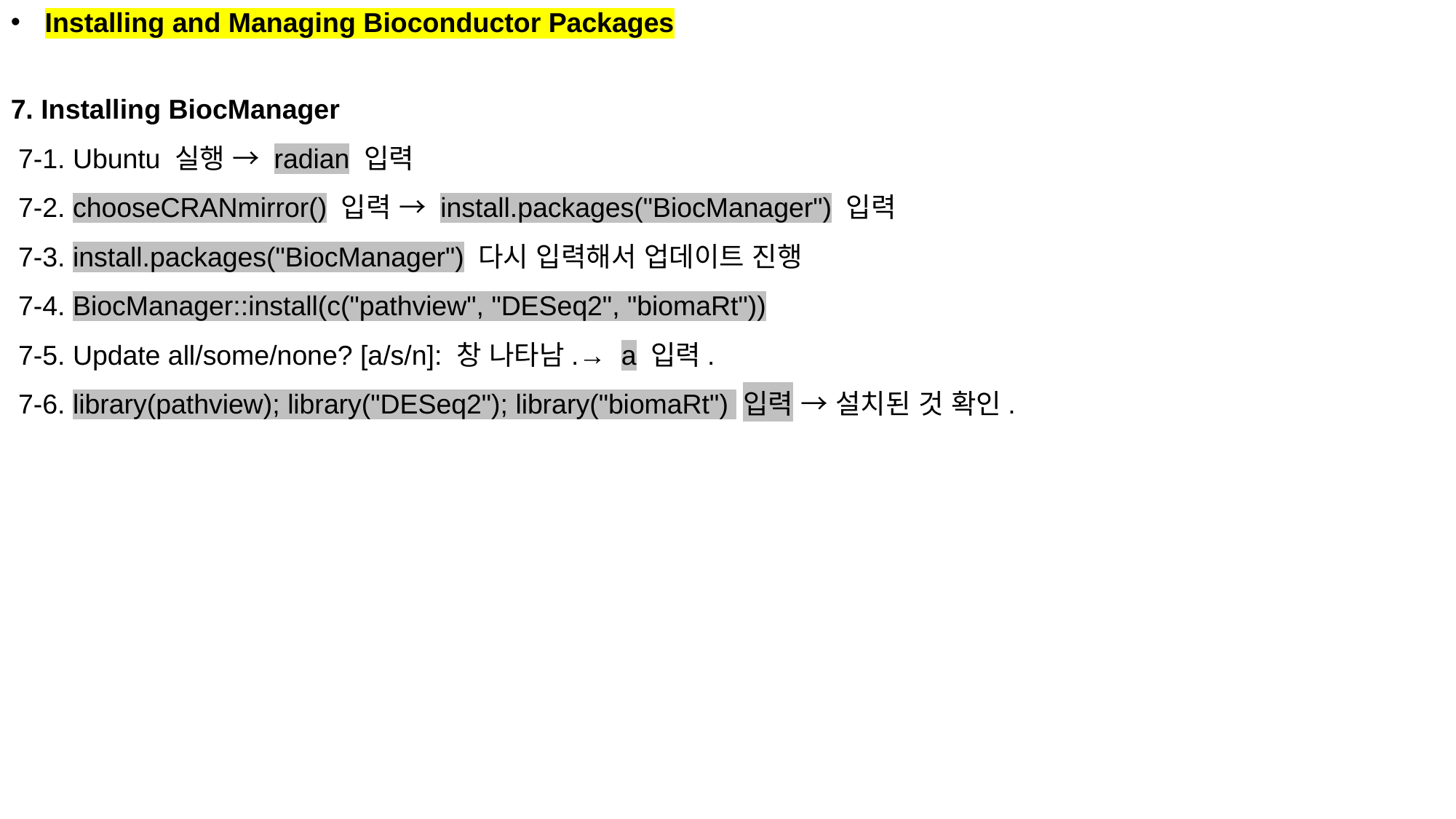

Installing and Managing Bioconductor Packages
7. Installing BiocManager
 7-1. Ubuntu 실행 → radian 입력
 7-2. chooseCRANmirror() 입력 → install.packages("BiocManager") 입력
 7-3. install.packages("BiocManager") 다시 입력해서 업데이트 진행
 7-4. BiocManager::install(c("pathview", "DESeq2", "biomaRt"))
 7-5. Update all/some/none? [a/s/n]: 창 나타남.→  a 입력.
 7-6. library(pathview); library("DESeq2"); library("biomaRt") 입력 → 설치된 것 확인.